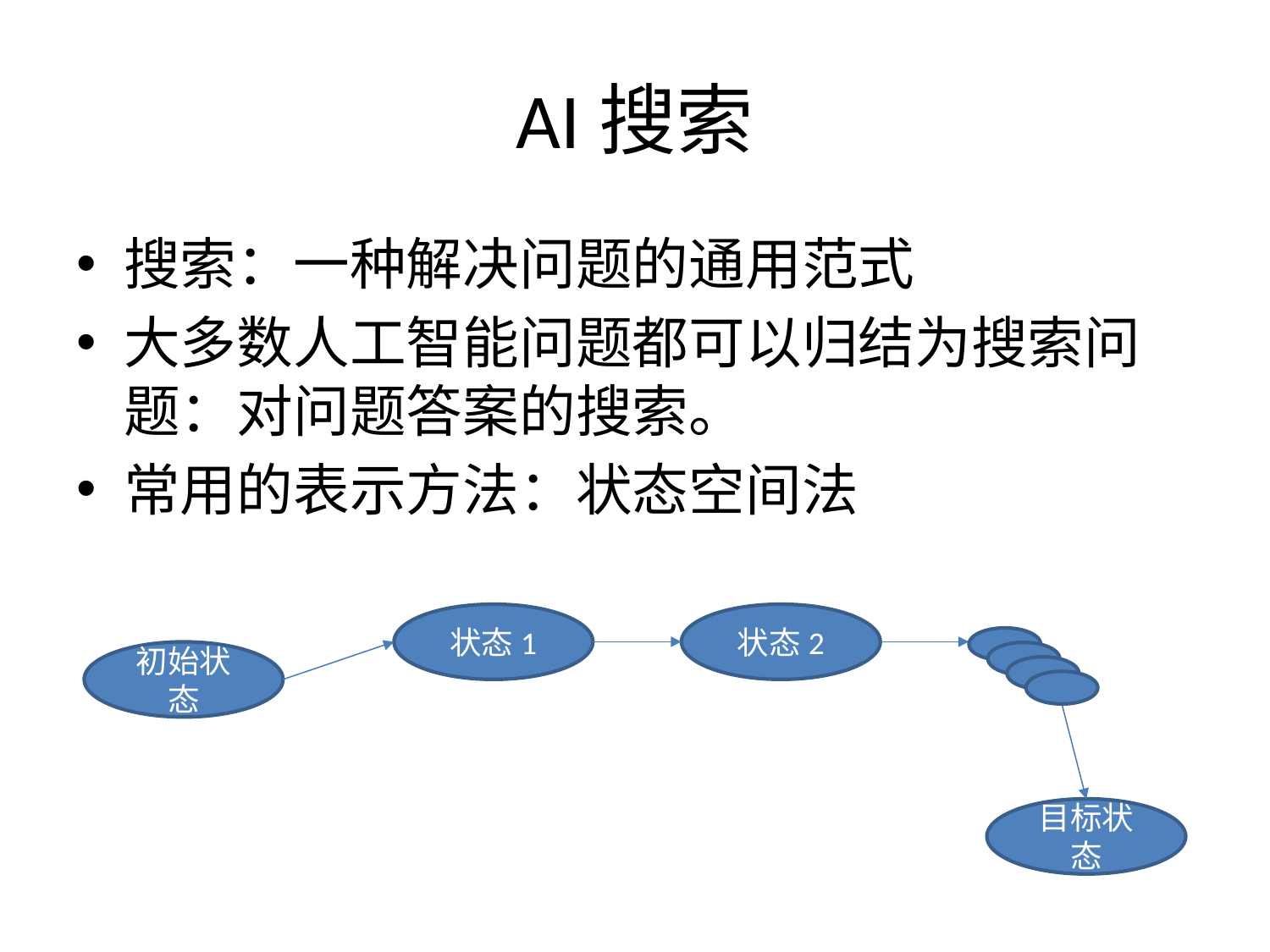

# AI搜索
搜索：一种解决问题的通用范式
大多数人工智能问题都可以归结为搜索问题：对问题答案的搜索。
常用的表示方法：状态空间法
状态1
状态2

初始状态

目标状态